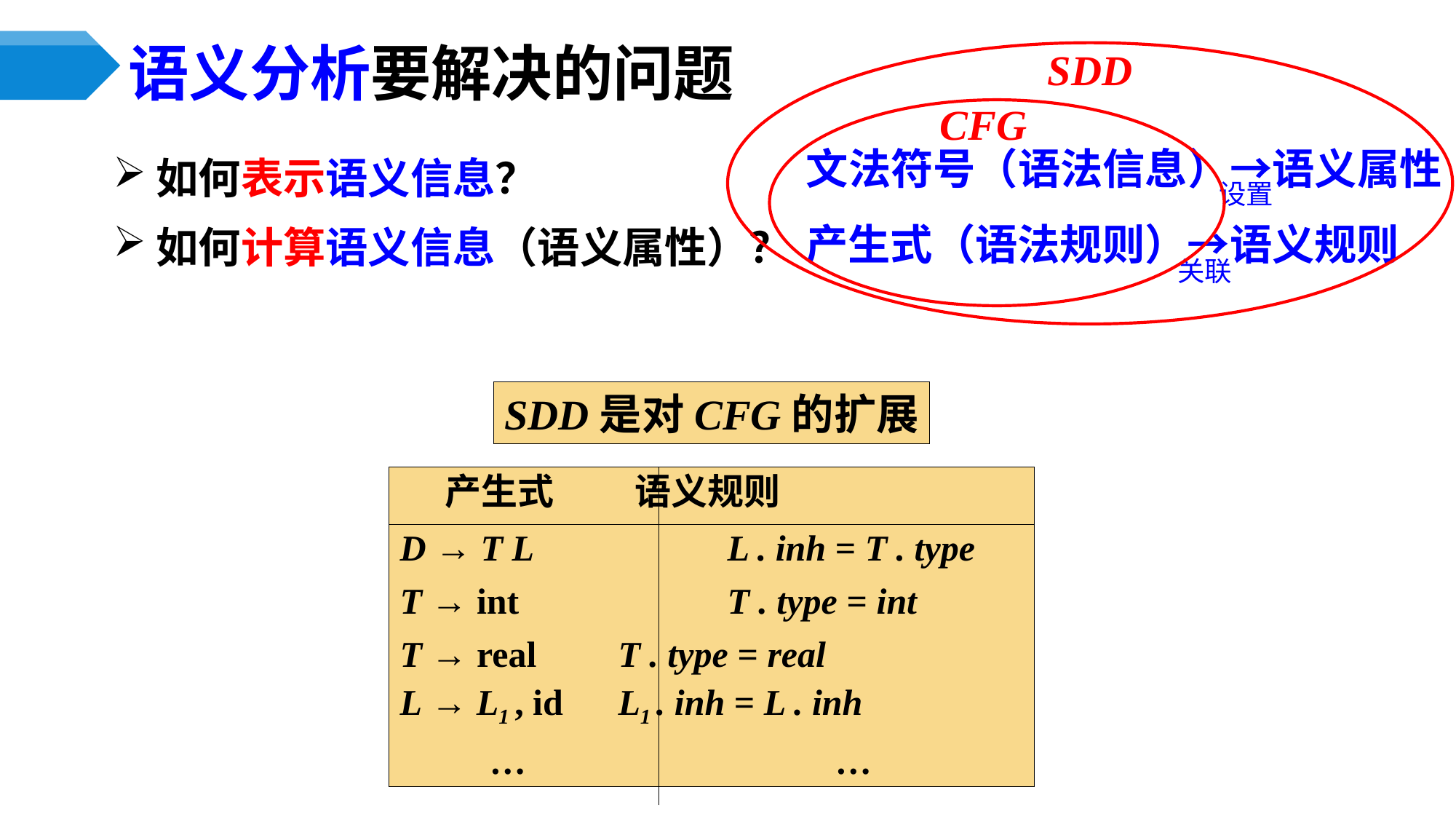

SDD
# 语义分析要解决的问题

CFG

如何表示语义信息？
如何计算语义信息（语义属性）？
文法符号（语法信息）→语义属性
设置
产生式（语法规则）→语义规则
关联
SDD是对CFG的扩展
   产生式	  语义规则
D → T L 		L . inh = T . type
T → int 		T . type = int
T → real 	T . type = real
L → L1 , id 	L1 . inh = L . inh
          …		            …